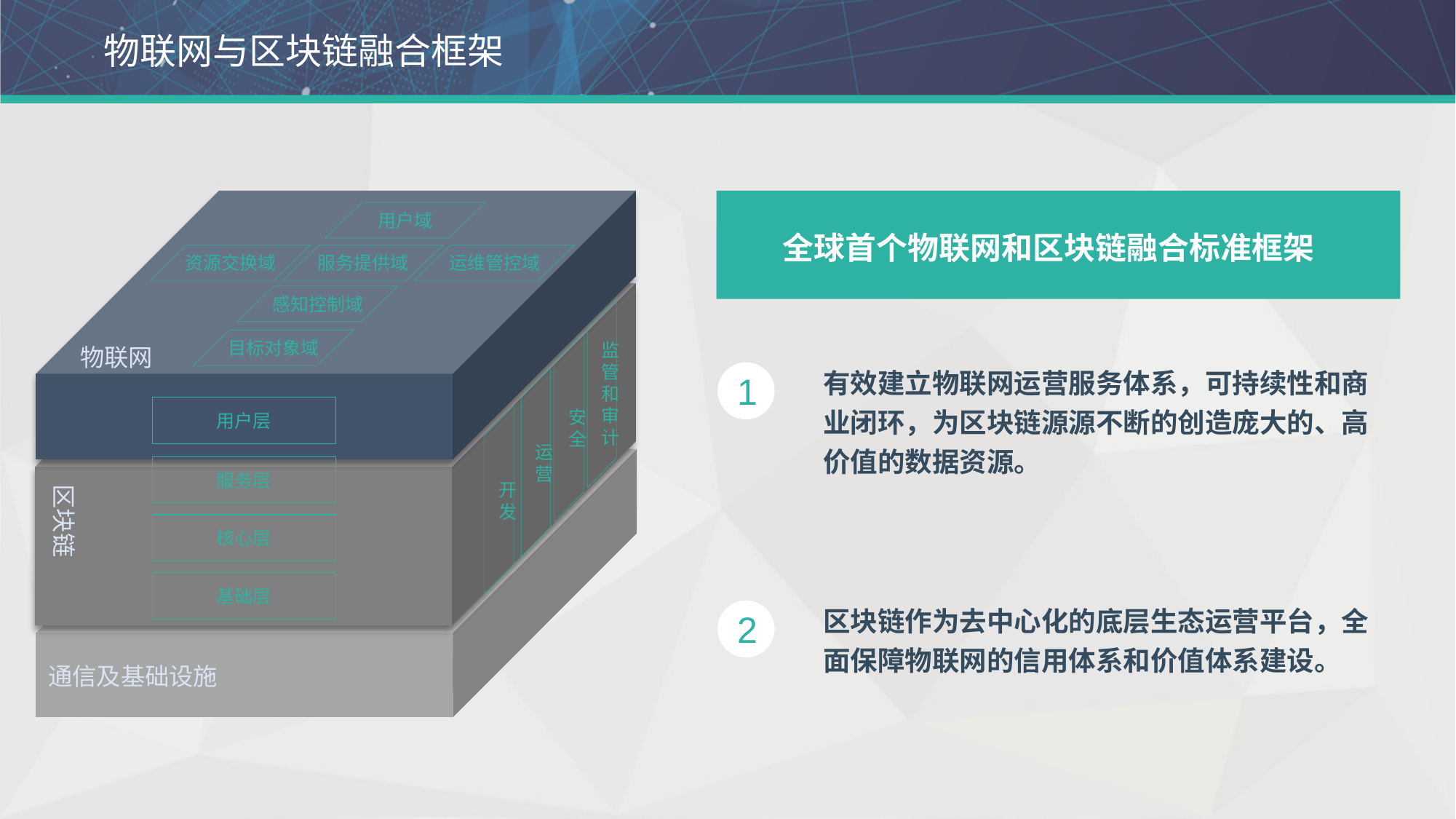

物联网与区块链融合框架

用户域
资源交换域
服务提供域
运维管控域
感知控制域
目标对象域

监管和审计
安全
运
营
开发
物联网
用户层
服务层
核心层
基础层

区块链
通信及基础设施

全球首个物联网和区块链融合标准框架
有效建立物联网运营服务体系，可持续性和商业闭环，为区块链源源不断的创造庞大的、高价值的数据资源。
1
区块链作为去中心化的底层生态运营平台，全面保障物联网的信用体系和价值体系建设。
2